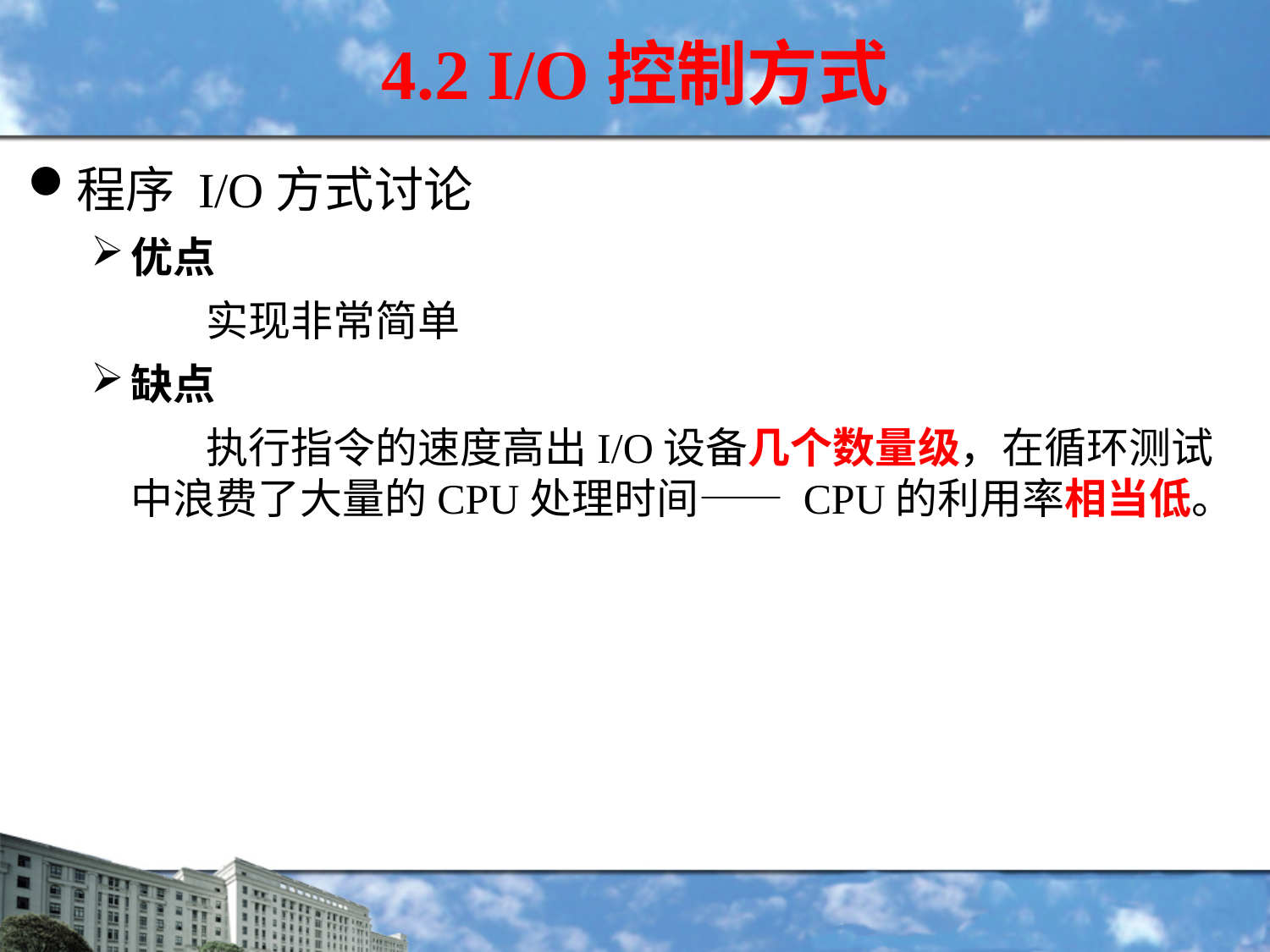

4.2 I/O控制方式
程序 I/O方式讨论
优点
           实现非常简单
缺点
           执行指令的速度高出I/O设备几个数量级，在循环测试中浪费了大量的CPU处理时间—— CPU的利用率相当低。